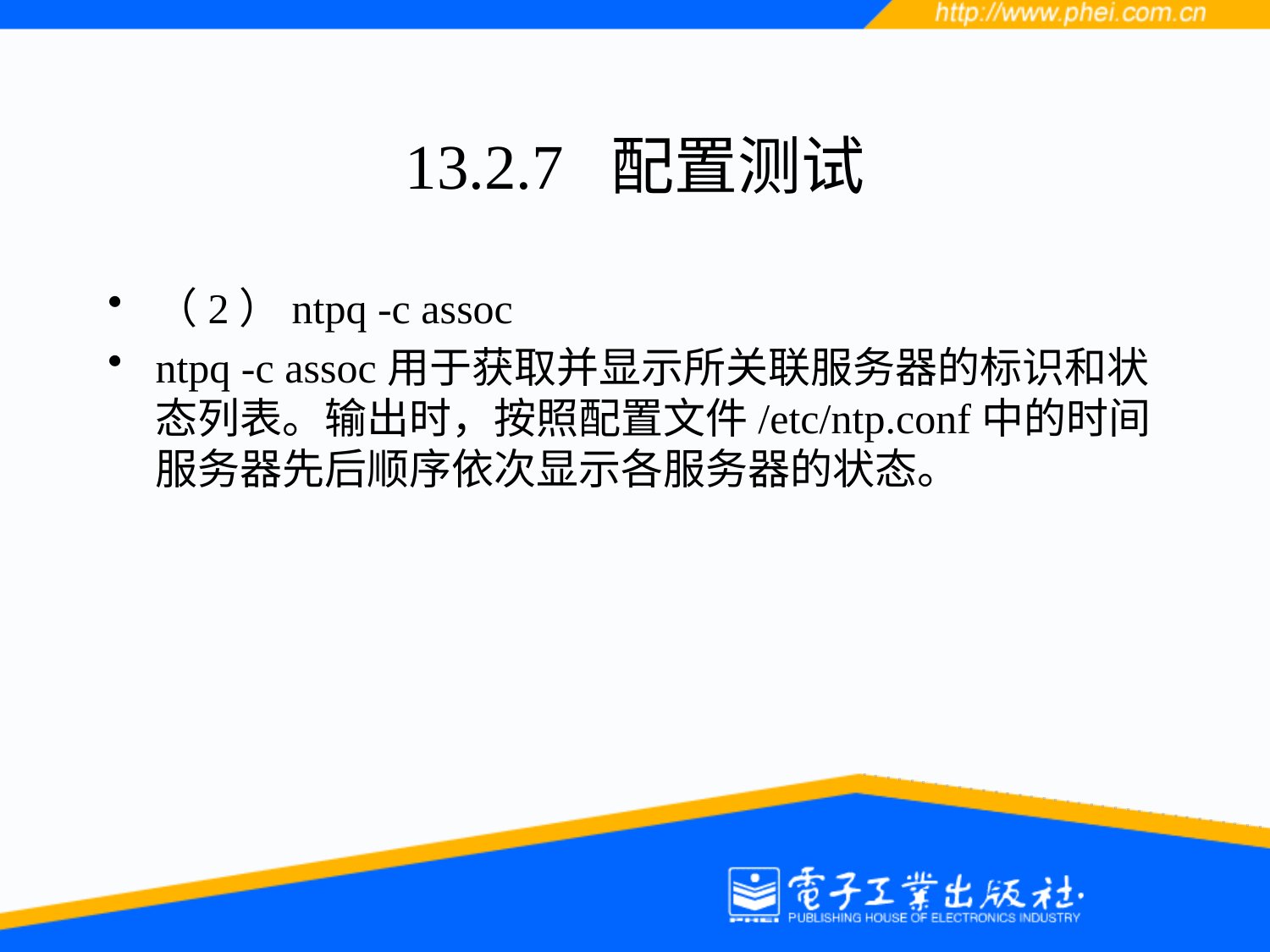

# 13.2.7  配置测试
（2）ntpq -c assoc
ntpq -c assoc用于获取并显示所关联服务器的标识和状态列表。输出时，按照配置文件/etc/ntp.conf中的时间服务器先后顺序依次显示各服务器的状态。